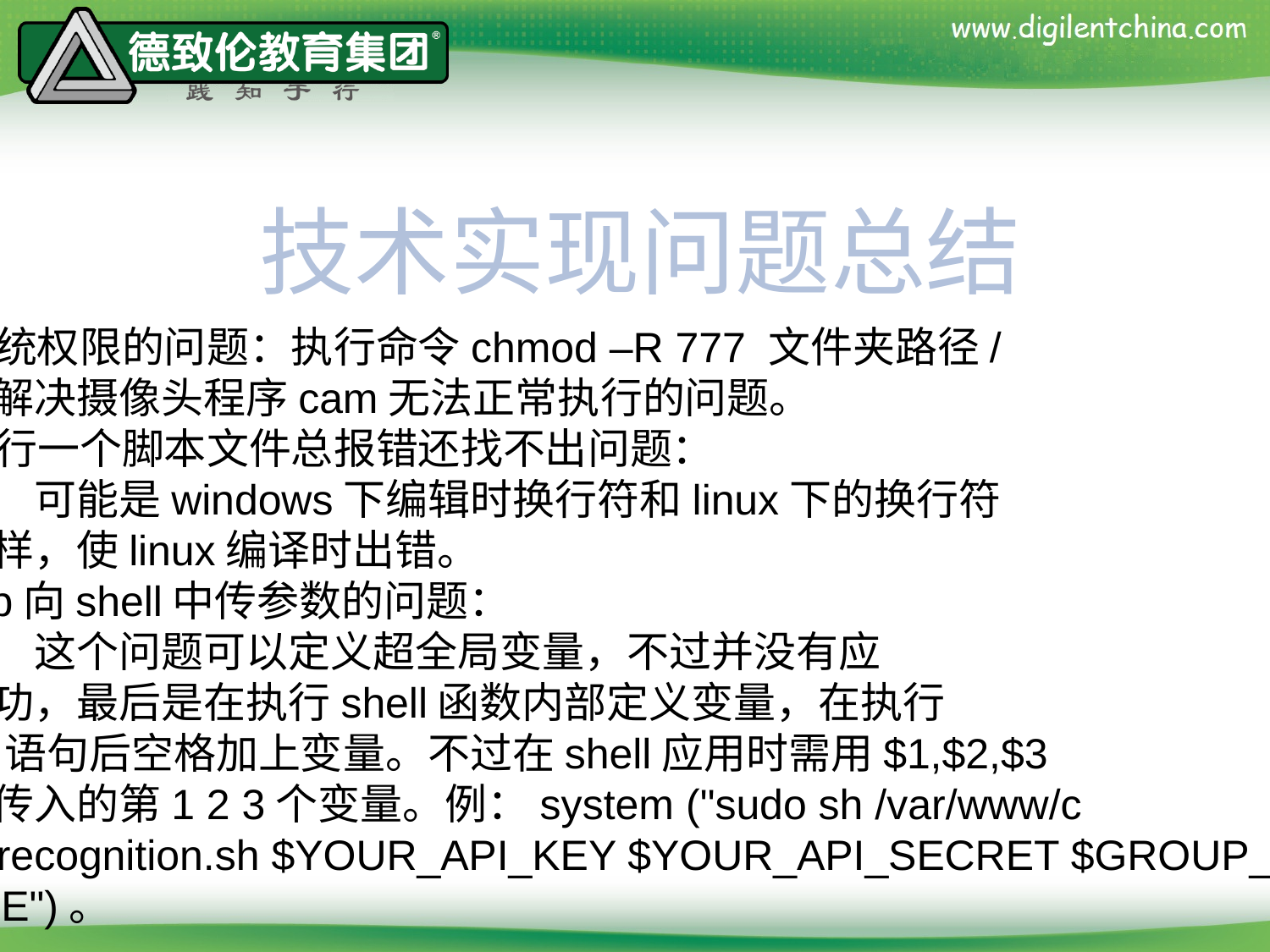

技术实现问题总结
4.系统权限的问题：执行命令chmod –R 777 文件夹路径/
即可解决摄像头程序cam无法正常执行的问题。
5.执行一个脚本文件总报错还找不出问题：
	可能是windows下编辑时换行符和linux下的换行符
不一样，使linux编译时出错。
6.php向shell中传参数的问题：
	这个问题可以定义超全局变量，不过并没有应
用成功，最后是在执行shell函数内部定义变量，在执行
shell语句后空格加上变量。不过在shell应用时需用$1,$2,$3
表示传入的第1 2 3个变量。例：system ("sudo sh /var/www/c
eshi/recognition.sh $YOUR_API_KEY $YOUR_API_SECRET $GROUP_
NAME")。